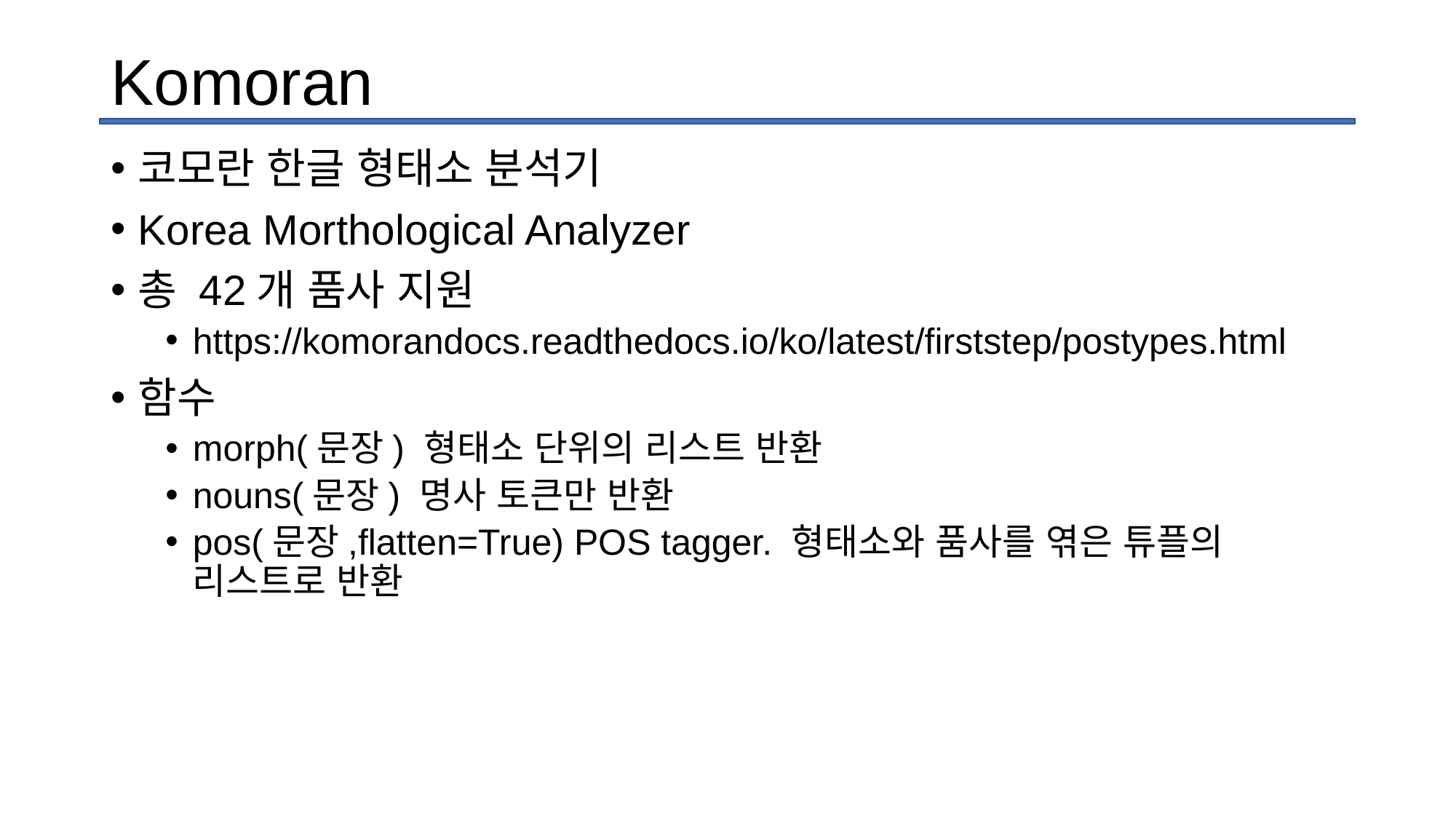

# Komoran
코모란 한글 형태소 분석기
Korea Morthological Analyzer
총 42개 품사 지원
https://komorandocs.readthedocs.io/ko/latest/firststep/postypes.html
함수
morph(문장) 형태소 단위의 리스트 반환
nouns(문장) 명사 토큰만 반환
pos(문장,flatten=True) POS tagger. 형태소와 품사를 엮은 튜플의 리스트로 반환